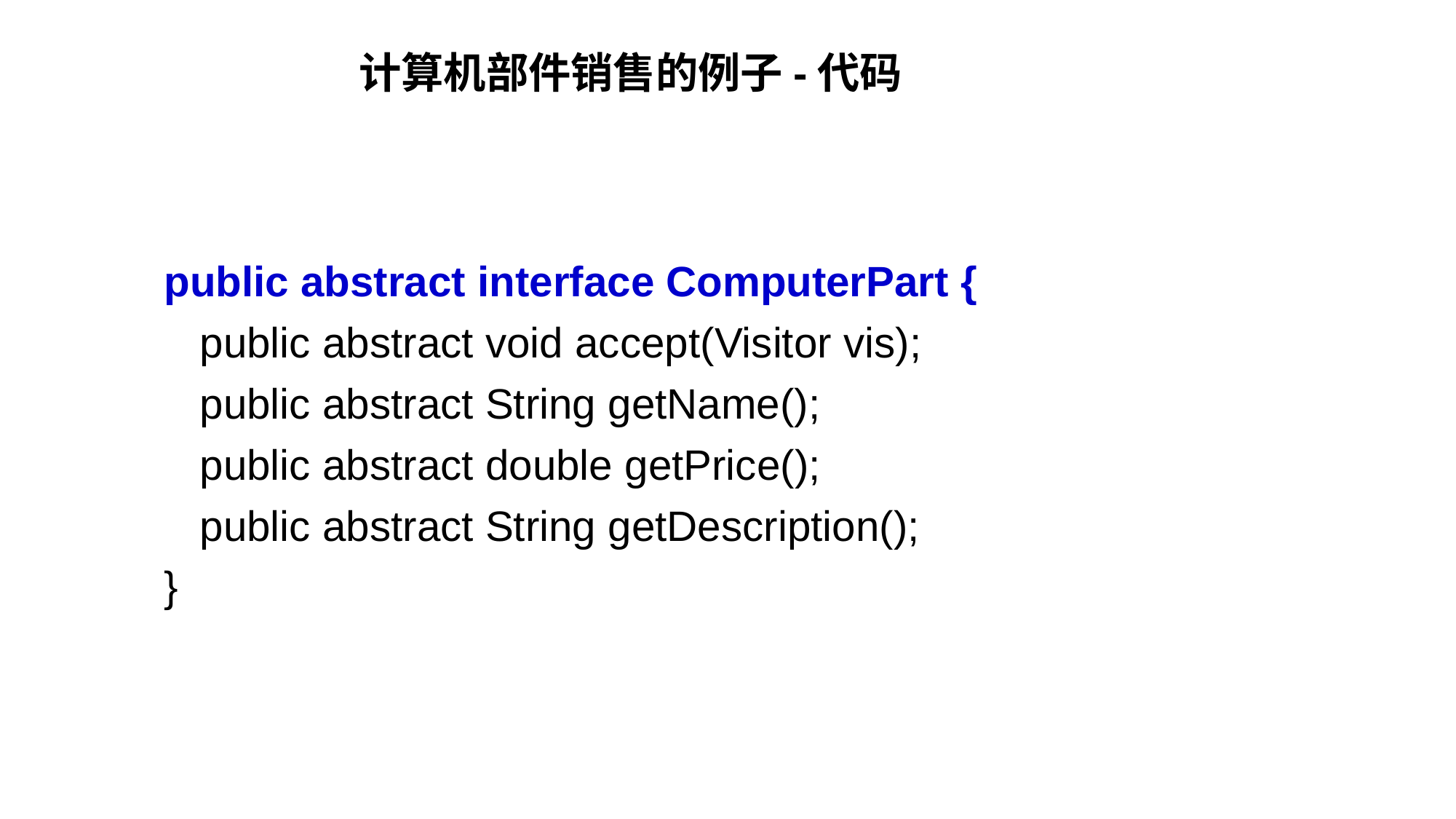

# 计算机部件销售的例子-代码
public abstract interface ComputerPart {
   public abstract void accept(Visitor vis);
   public abstract String getName();
   public abstract double getPrice();
   public abstract String getDescription();
}
32